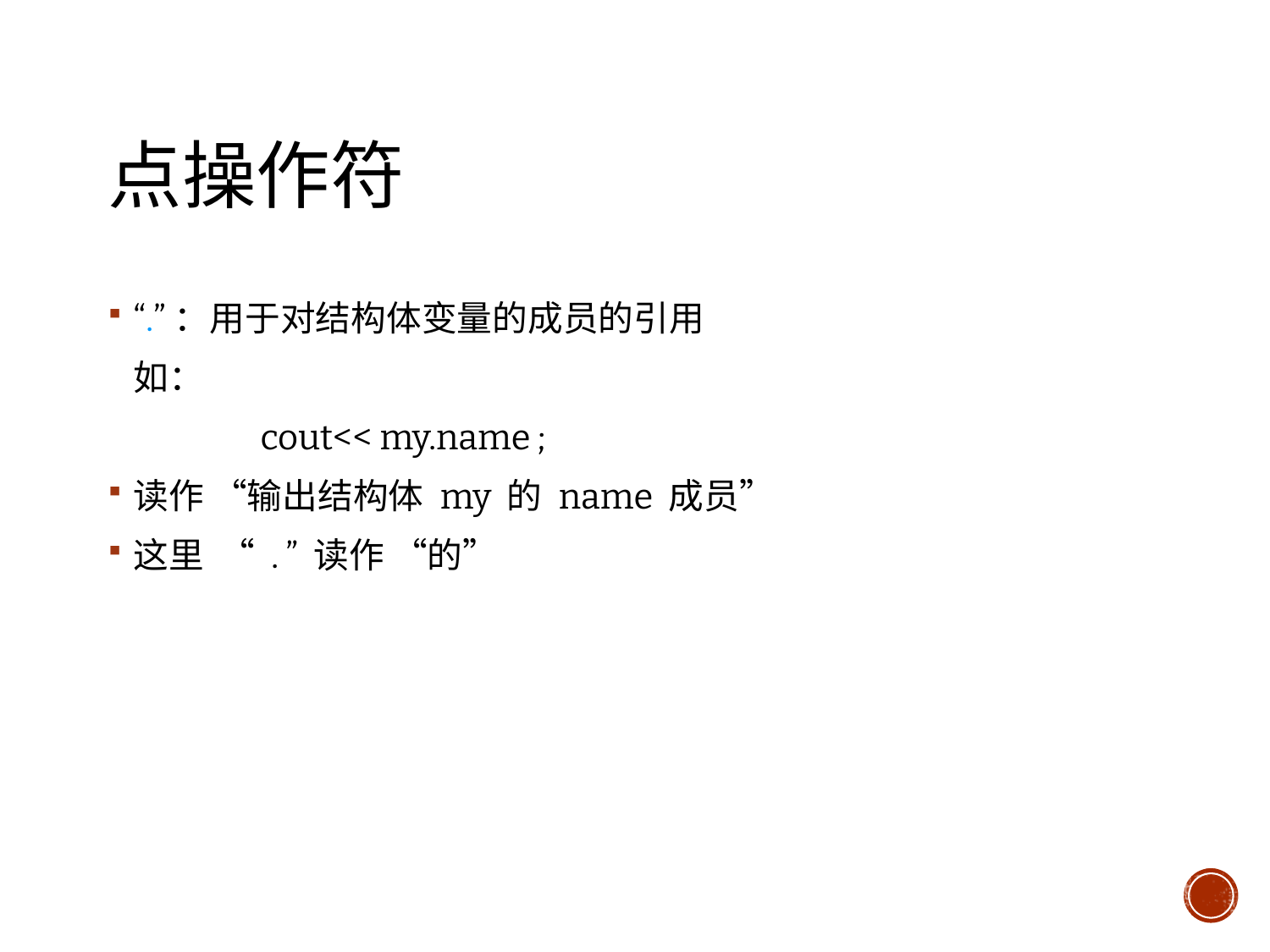

# 点操作符
“.”：用于对结构体变量的成员的引用
	如：
		cout<< my.name ;
读作 “输出结构体 my 的 name 成员”
这里  “ . ” 读作 “的”